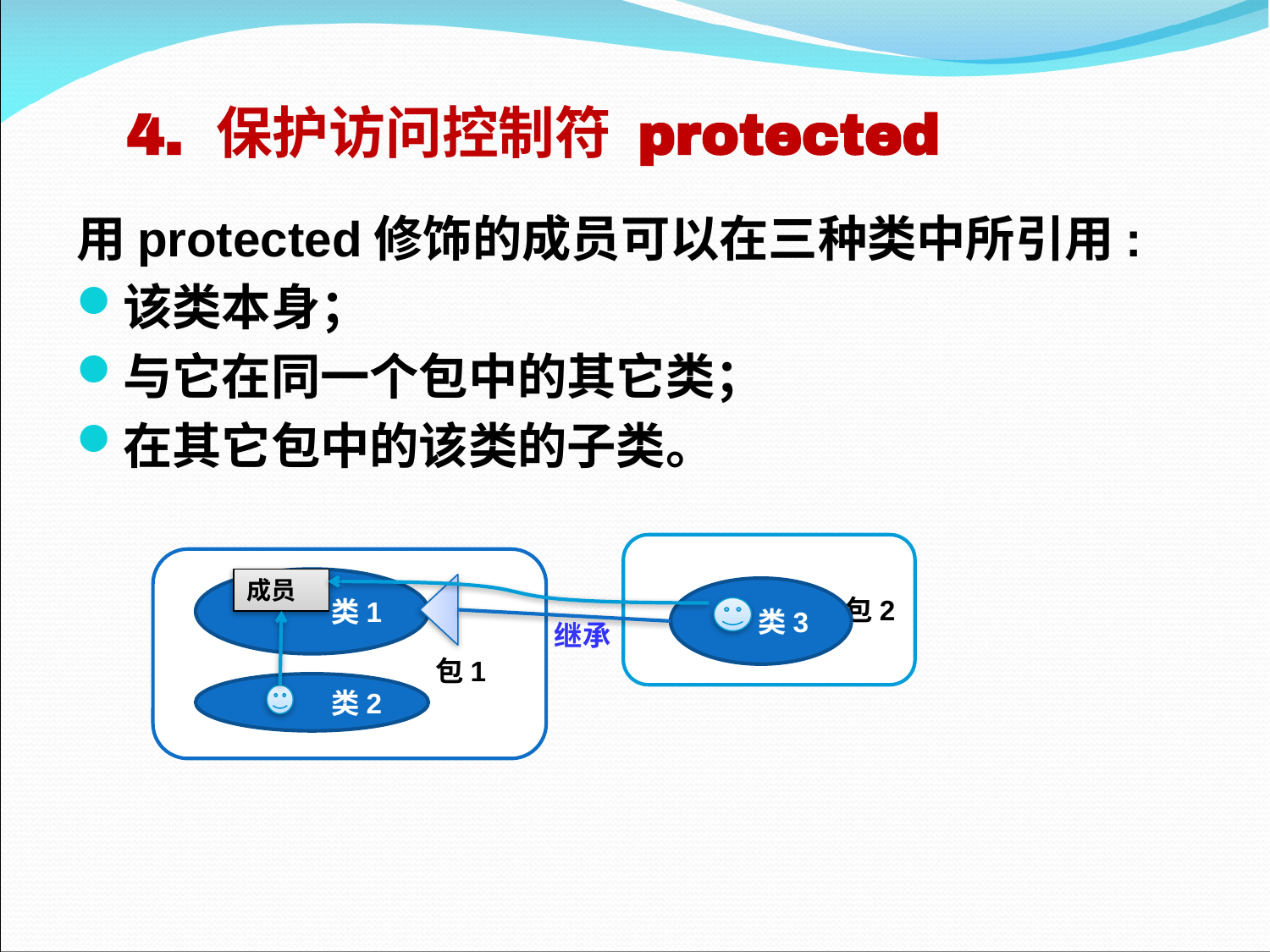

# 4. 保护访问控制符 protected
用protected修饰的成员可以在三种类中所引用:
该类本身；
与它在同一个包中的其它类；
在其它包中的该类的子类。
  包2
      类3

                                  包1
成员
类1
继承
类2